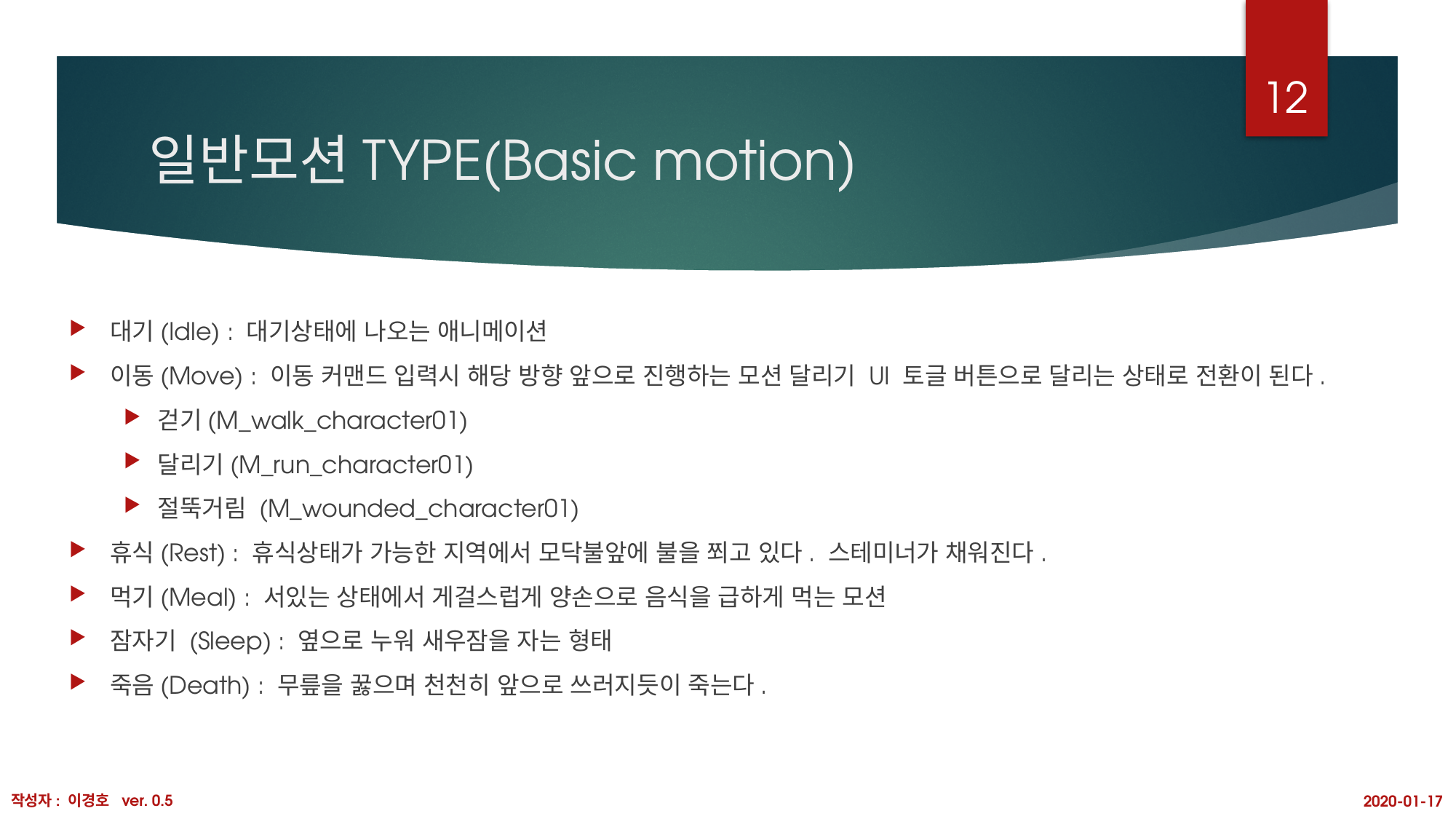

12
# 일반모션TYPE(Basic motion)
대기(Idle) : 대기상태에 나오는 애니메이션
이동(Move) : 이동 커맨드 입력시 해당 방향 앞으로 진행하는 모션 달리기 UI 토글 버튼으로 달리는 상태로 전환이 된다.
걷기(M_walk_character01)
달리기(M_run_character01)
절뚝거림 (M_wounded_character01)
휴식(Rest) : 휴식상태가 가능한 지역에서 모닥불앞에 불을 쬐고 있다. 스테미너가 채워진다.
먹기(Meal) : 서있는 상태에서 게걸스럽게 양손으로 음식을 급하게 먹는 모션
잠자기 (Sleep) : 옆으로 누워 새우잠을 자는 형태
죽음(Death) : 무릎을 꿇으며 천천히 앞으로 쓰러지듯이 죽는다.

작성자: 이경호  ver. 0.5
2020-01-17